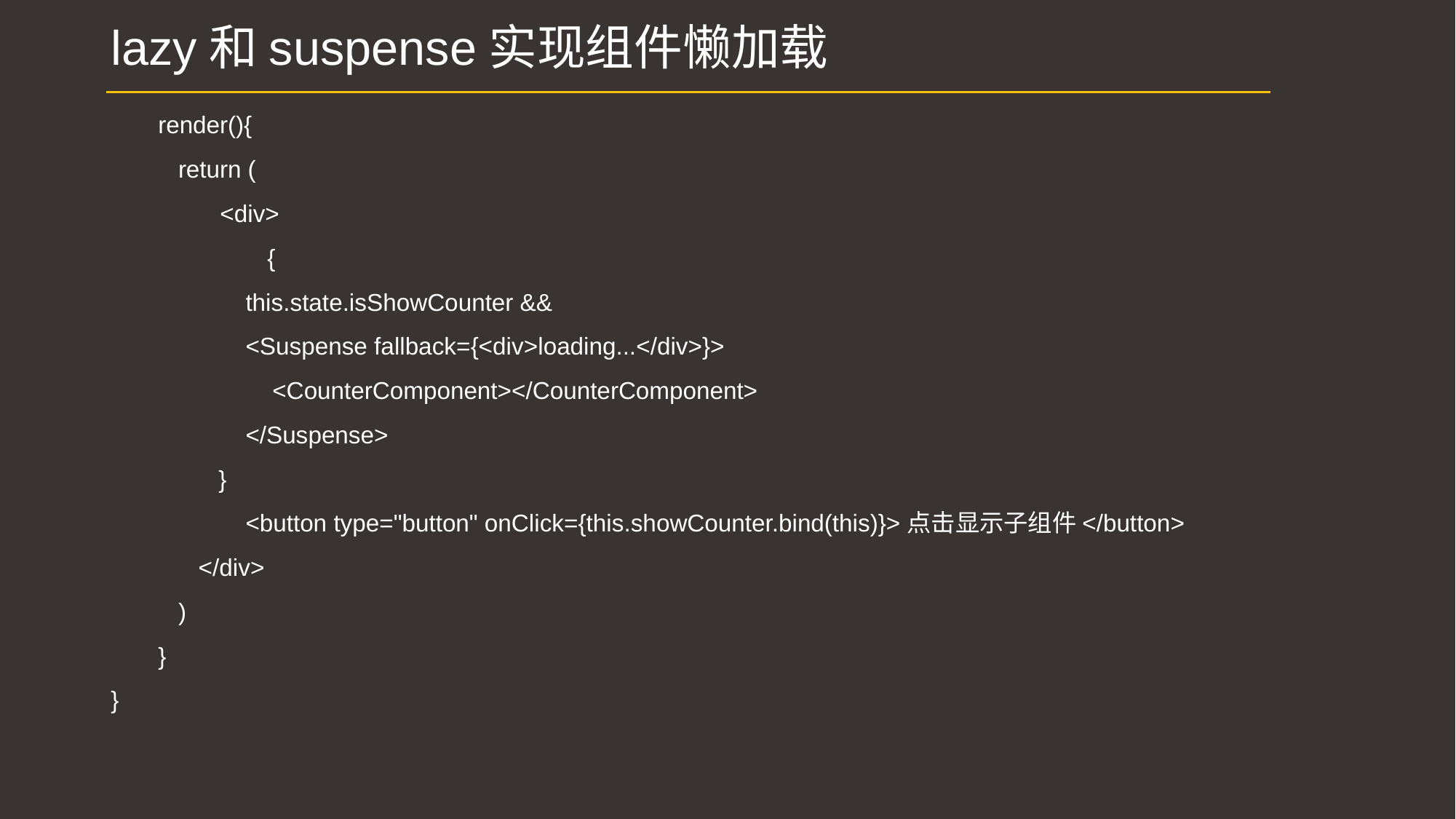

# lazy和suspense实现组件懒加载
       render(){
          return (
	<div>
	       {
                    this.state.isShowCounter &&
                    <Suspense fallback={<div>loading...</div>}>
                        <CounterComponent></CounterComponent>
                    </Suspense>
                }
                    <button type="button" onClick={this.showCounter.bind(this)}>点击显示子组件</button>
             </div>
          )
       }
}